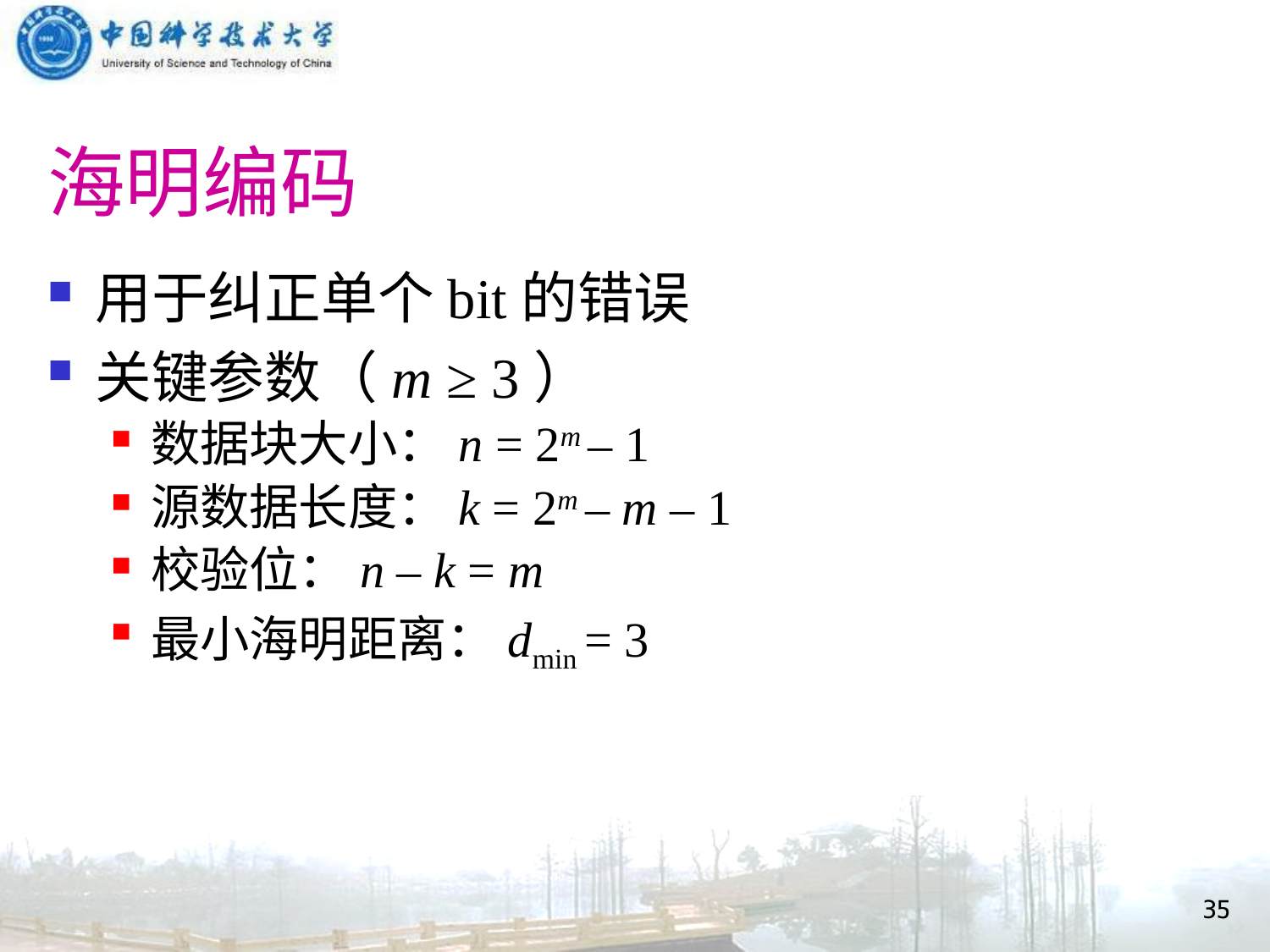

# 海明编码
用于纠正单个bit的错误
关键参数（m ≥ 3）
数据块大小：n = 2m – 1
源数据长度：k = 2m – m – 1
校验位：n – k = m
最小海明距离：dmin = 3

35